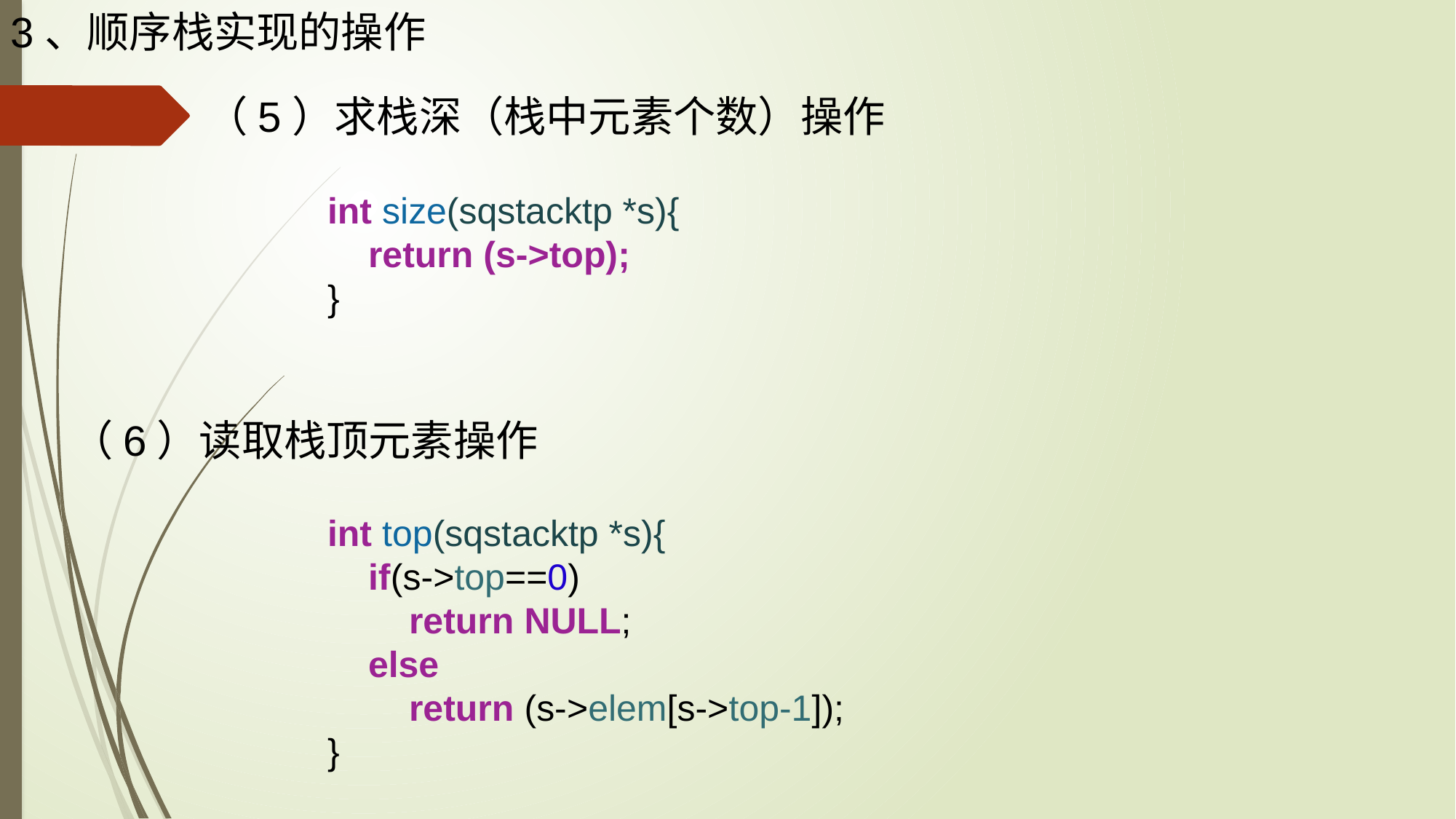

3、顺序栈实现的操作
（5）求栈深（栈中元素个数）操作
int size(sqstacktp *s){
    return (s->top);
}
（6）读取栈顶元素操作
int top(sqstacktp *s){
    if(s->top==0)
        return NULL;
    else
        return (s->elem[s->top-1]);
}